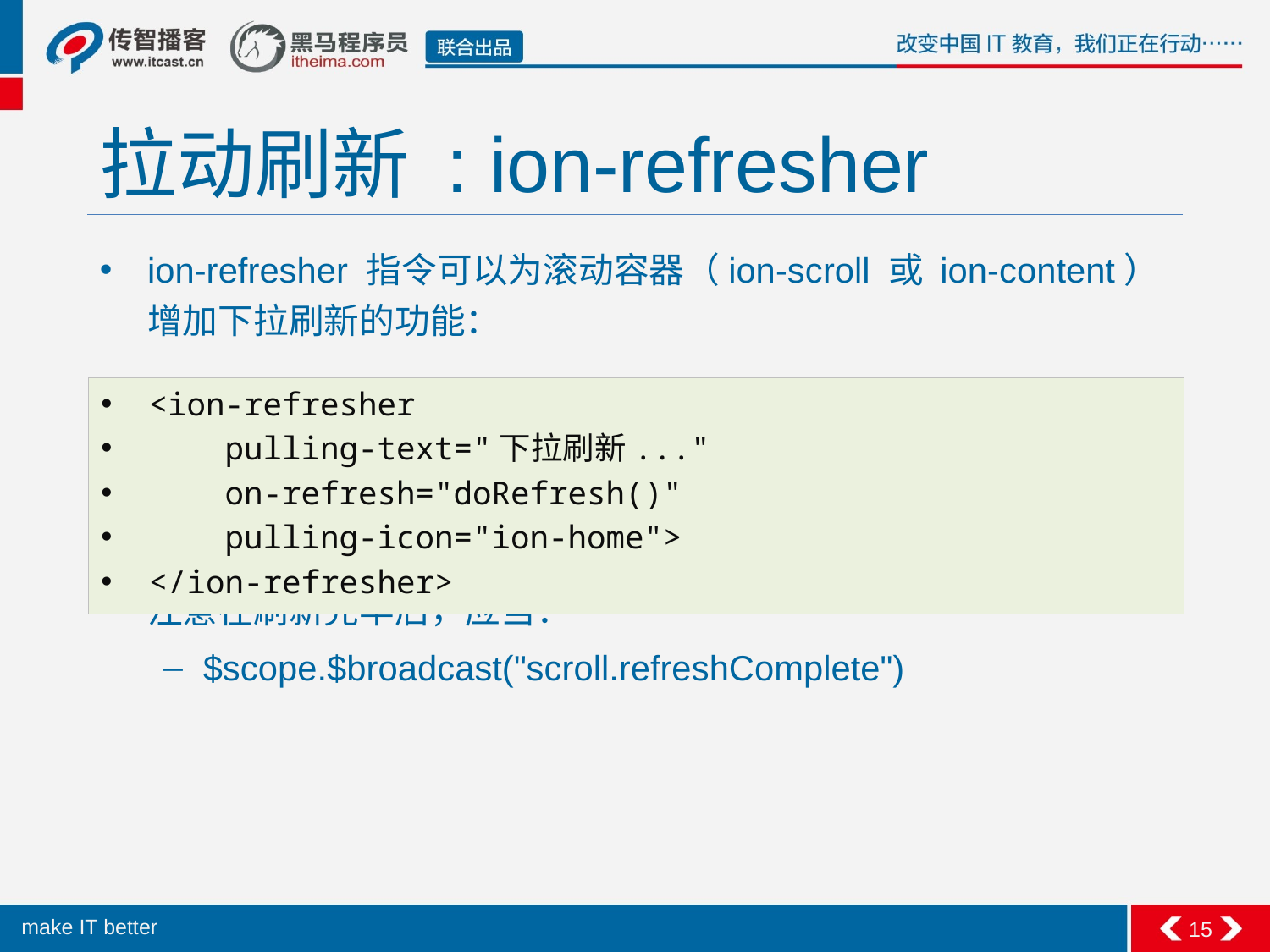

# 拉动刷新 : ion-refresher
ion-refresher 指令可以为滚动容器（ion-scroll 或 ion-content）增加下拉刷新的功能：

ion-refresher指令其他属性见备注：
注意在刷新完毕后，应当：
$scope.$broadcast("scroll.refreshComplete")
<ion-refresher
    pulling-text="下拉刷新..."
    on-refresh="doRefresh()"
    pulling-icon="ion-home">
</ion-refresher>
15

make IT better